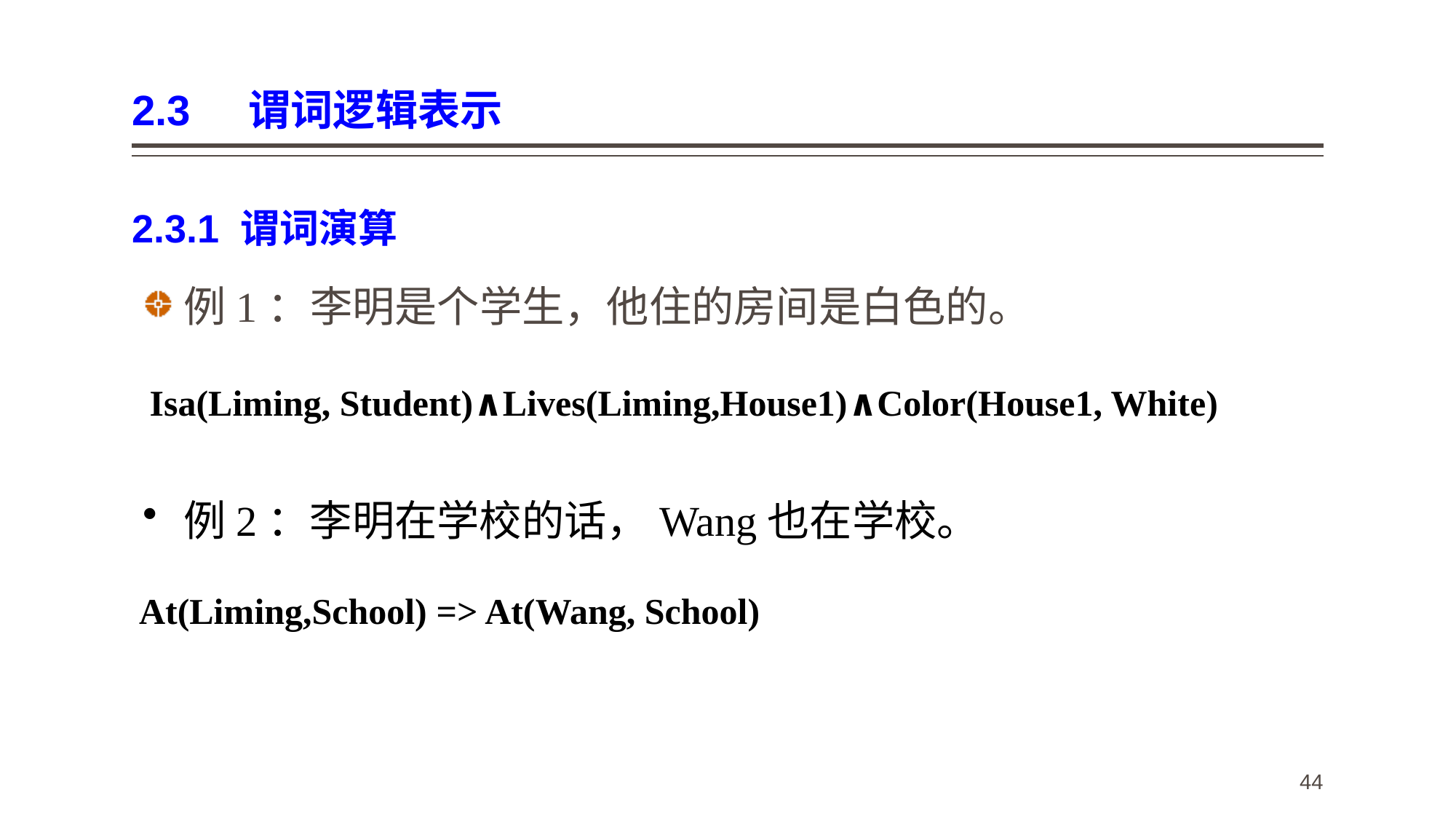

# 2.3    谓词逻辑表示
2.3.1 谓词演算
例1：李明是个学生，他住的房间是白色的。
Isa(Liming, Student)∧Lives(Liming,House1)∧Color(House1, White)
例2：李明在学校的话，Wang也在学校。
At(Liming,School) => At(Wang, School)
44